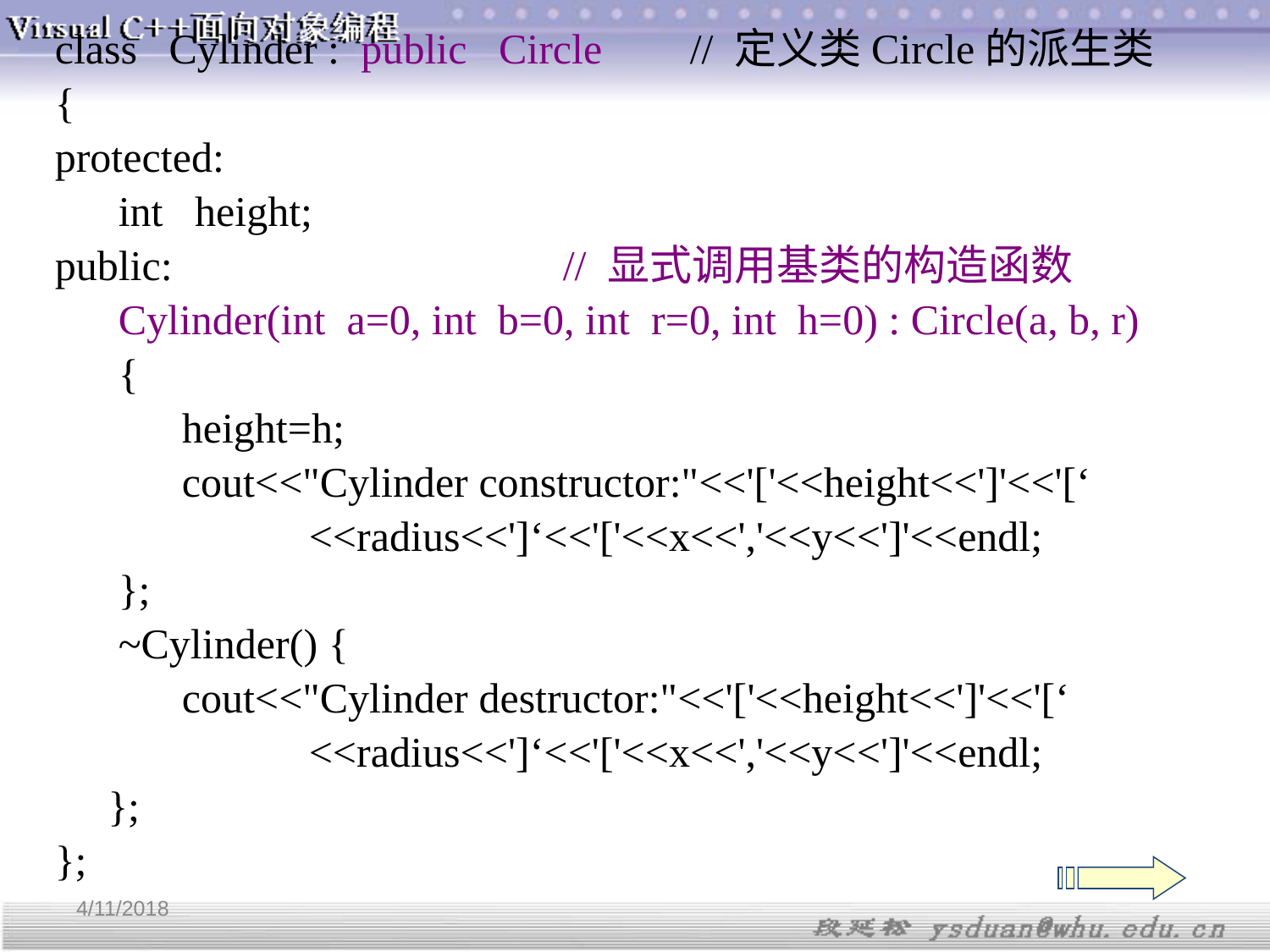

class   Cylinder :  public   Circle	// 定义类Circle的派生类
{
protected:
      int   height;
public: 			// 显式调用基类的构造函数
      Cylinder(int  a=0, int  b=0, int  r=0, int  h=0) : Circle(a, b, r)
      {
 	height=h;
      	cout<<"Cylinder constructor:"<<'['<<height<<']'<<'[‘
		<<radius<<']‘<<'['<<x<<','<<y<<']'<<endl;
      };
      ~Cylinder() {
 	cout<<"Cylinder destructor:"<<'['<<height<<']'<<'[‘
		<<radius<<']‘<<'['<<x<<','<<y<<']'<<endl;
     };
};

4/11/2018